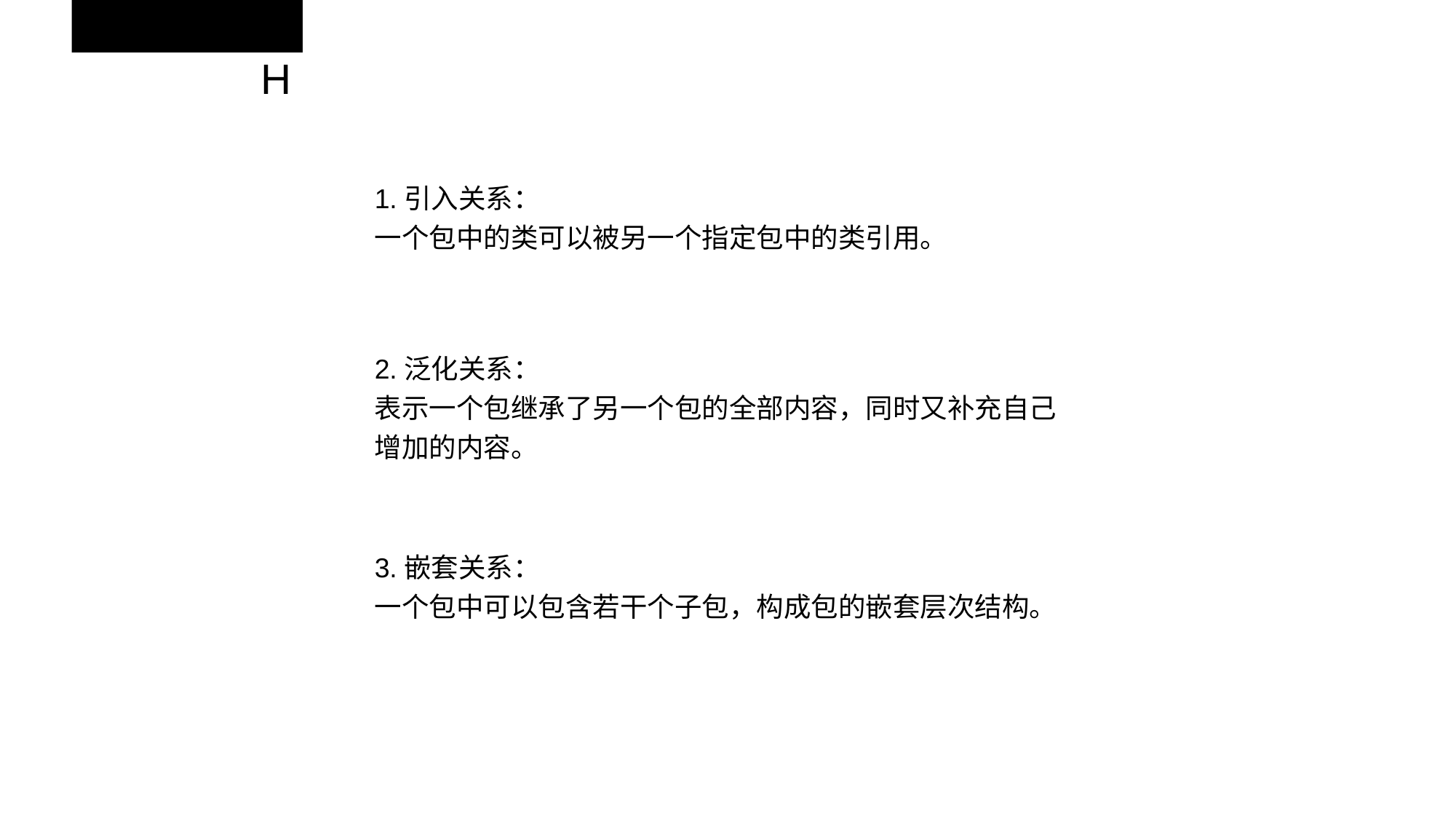

BANDWITH
1.引入关系：
一个包中的类可以被另一个指定包中的类引用。
2.泛化关系：
表示一个包继承了另一个包的全部内容，同时又补充自己增加的内容。
3.嵌套关系：
一个包中可以包含若干个子包，构成包的嵌套层次结构。